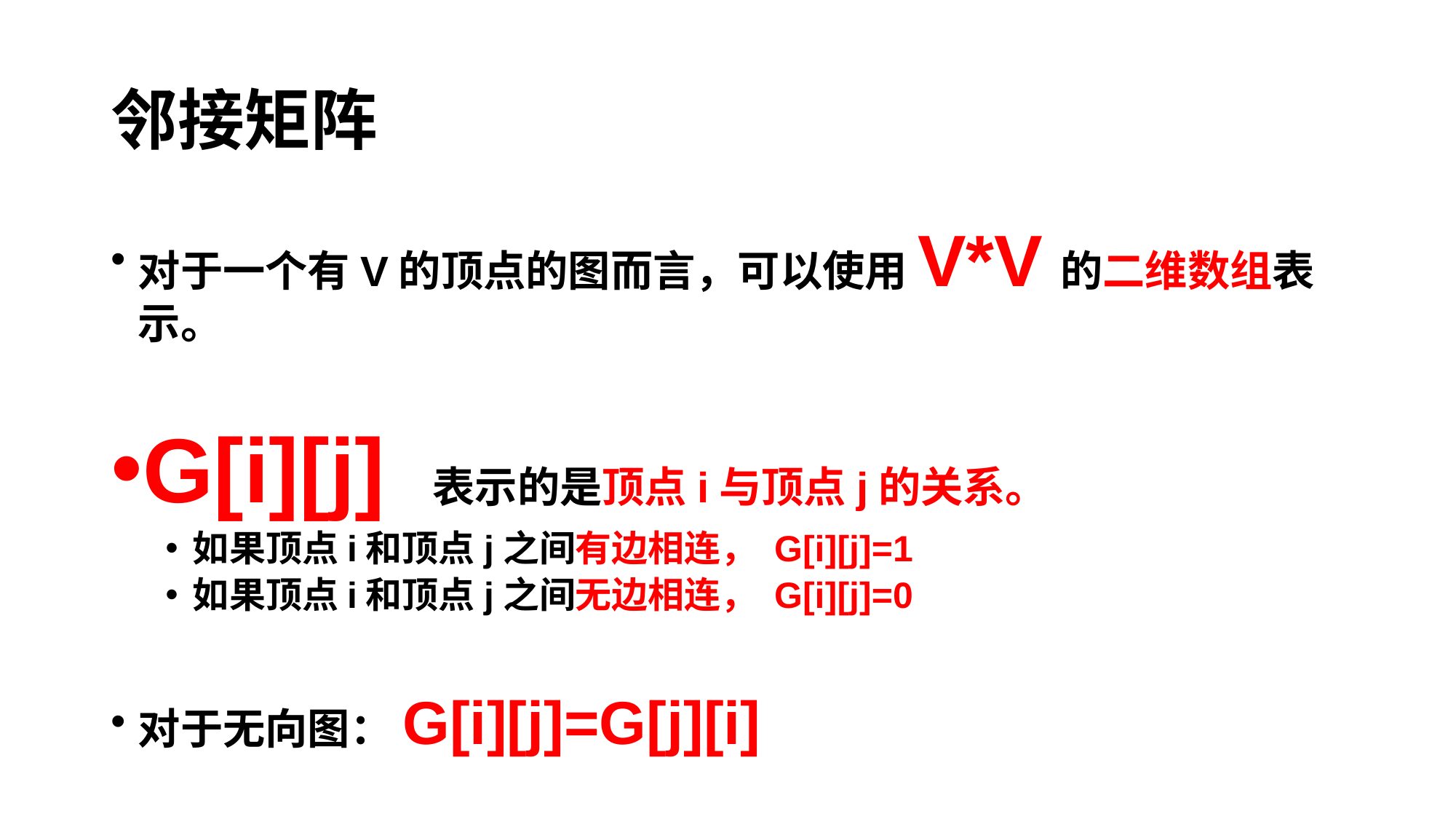

# 邻接矩阵
对于一个有V的顶点的图而言，可以使用V*V的二维数组表示。

G[i][j] 表示的是顶点i与顶点j的关系。
如果顶点i和顶点j之间有边相连， G[i][j]=1
如果顶点i和顶点j之间无边相连， G[i][j]=0

对于无向图：G[i][j]=G[j][i]